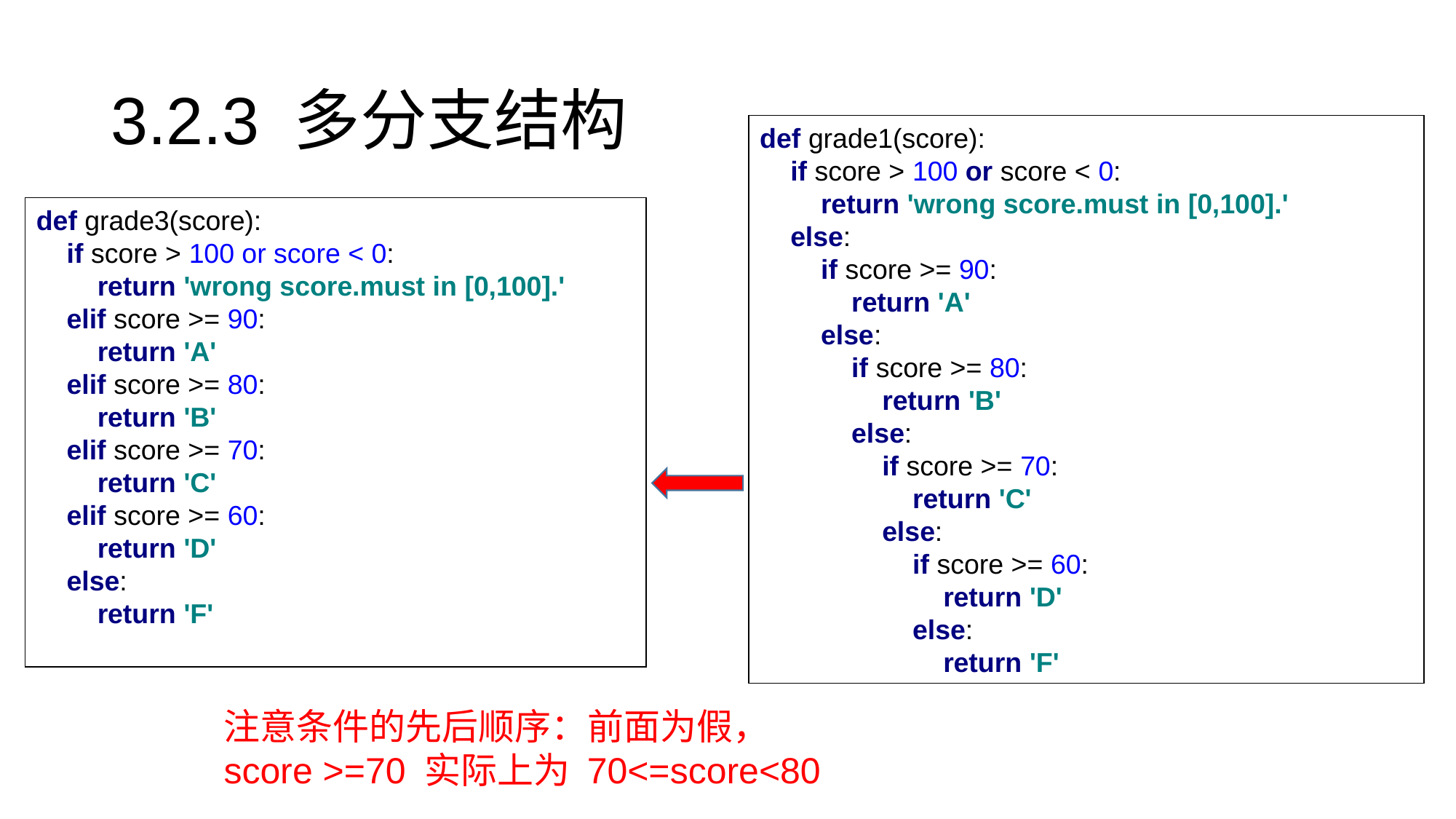

# 3.2.3 多分支结构
def grade1(score):
    if score > 100 or score < 0:
        return 'wrong score.must in [0,100].'
    else:
        if score >= 90:
            return 'A'
        else:
            if score >= 80:
                return 'B'
            else:
                if score >= 70:
                    return 'C'
                else:
                    if score >= 60:
                        return 'D'
                    else:
                        return 'F'
def grade3(score):
    if score > 100 or score < 0:
        return 'wrong score.must in [0,100].'
    elif score >= 90:
        return 'A'
    elif score >= 80:
        return 'B'
    elif score >= 70:
        return 'C'
    elif score >= 60:
        return 'D'
    else:
        return 'F'

注意条件的先后顺序：前面为假，
score >=70 实际上为 70<=score<80